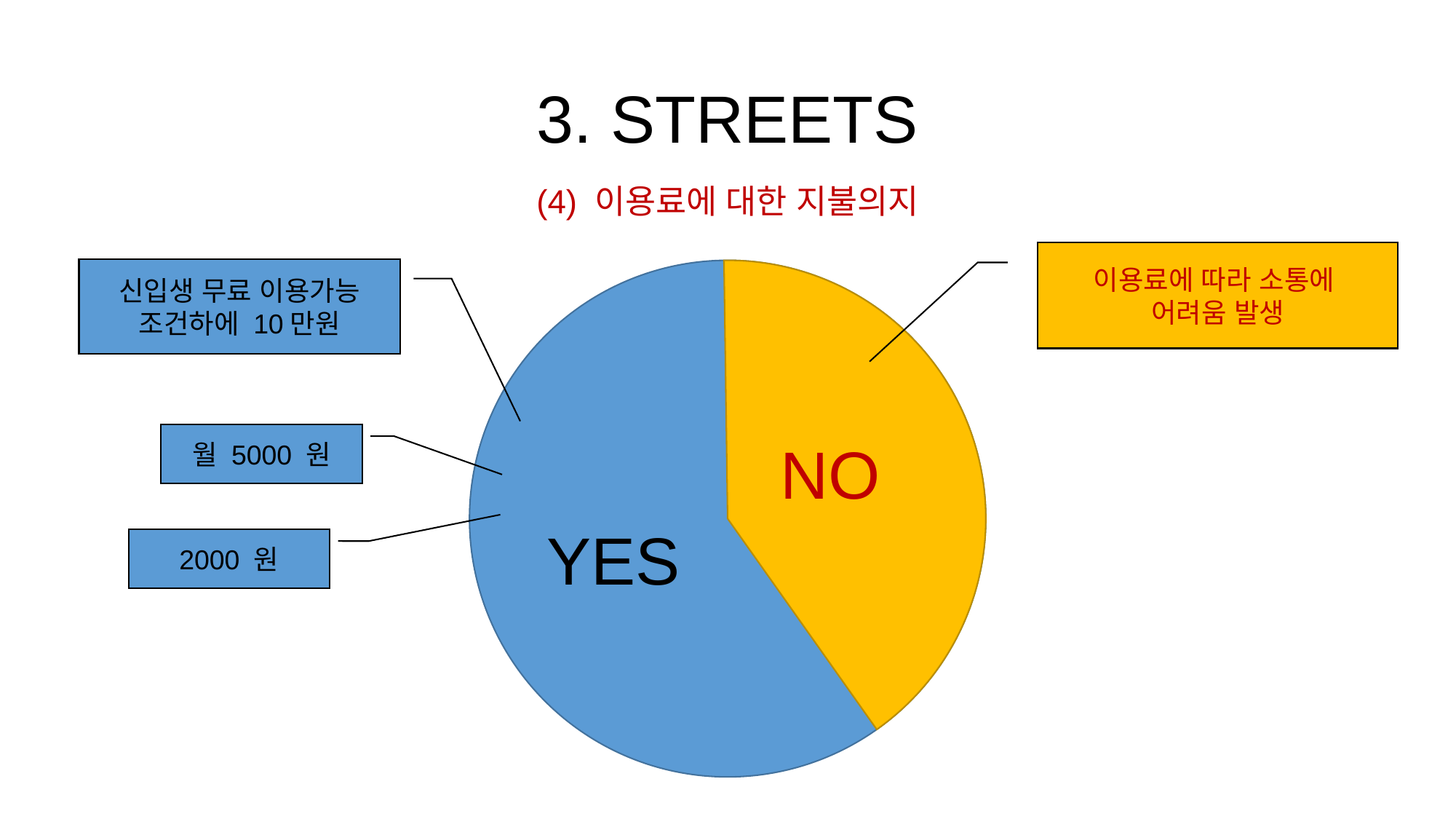

# 3. STREETS
(4) 이용료에 대한 지불의지
이용료에 따라 소통에
어려움 발생
신입생 무료 이용가능 조건하에 10만원

월 5000 원
NO
YES
2000 원